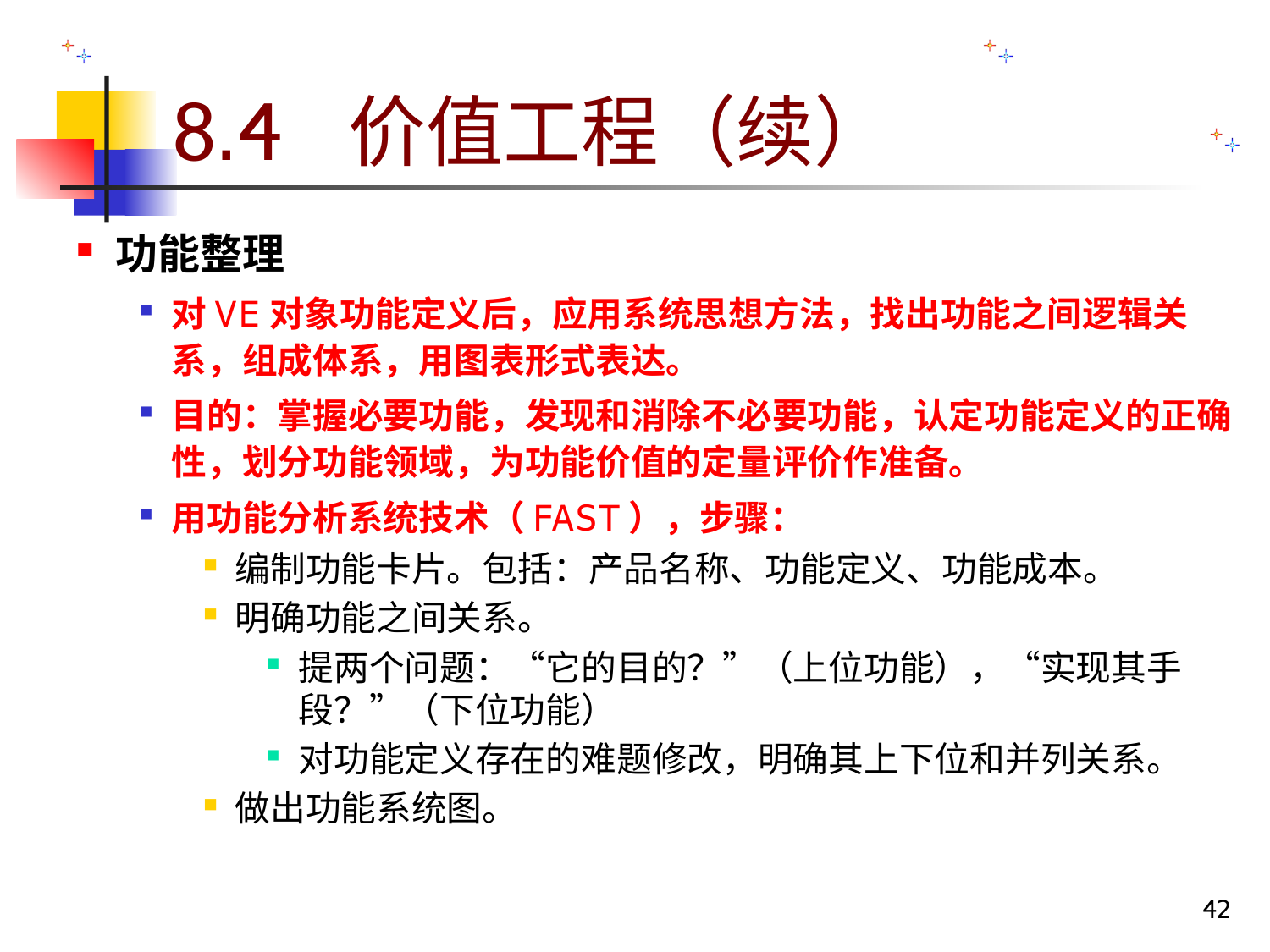

# 8.4  价值工程（续）
功能整理
对VE对象功能定义后，应用系统思想方法，找出功能之间逻辑关系，组成体系，用图表形式表达。
目的：掌握必要功能，发现和消除不必要功能，认定功能定义的正确性，划分功能领域，为功能价值的定量评价作准备。
用功能分析系统技术（FAST），步骤：
编制功能卡片。包括：产品名称、功能定义、功能成本。
明确功能之间关系。
提两个问题：“它的目的？”（上位功能），“实现其手段？”（下位功能）
对功能定义存在的难题修改，明确其上下位和并列关系。
做出功能系统图。
42